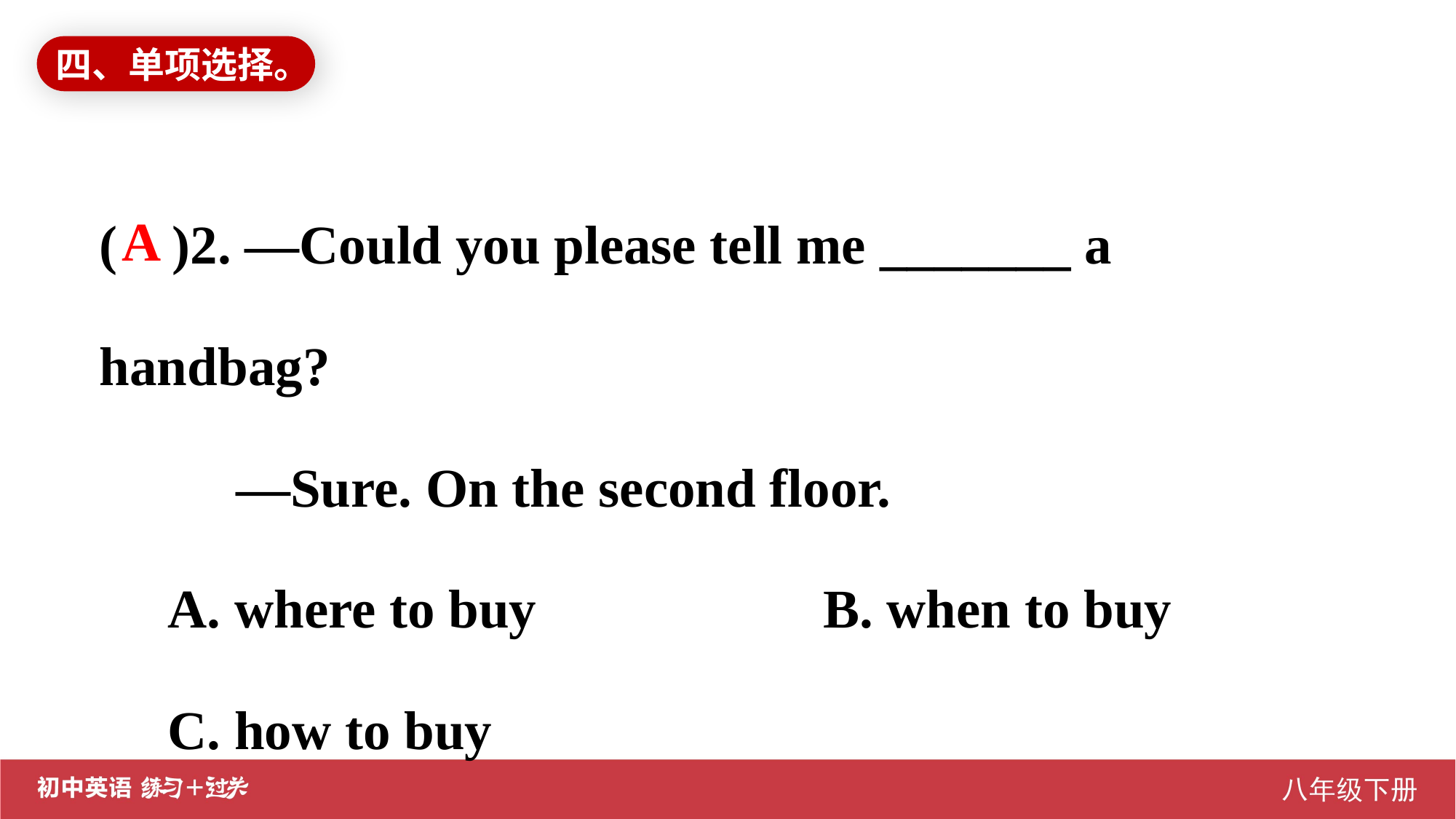

四、单项选择。
(    )2. —Could you please tell me _______ a handbag?
          —Sure. On the second floor.
     A. where to buy                     B. when to buy
     C. how to buy
A